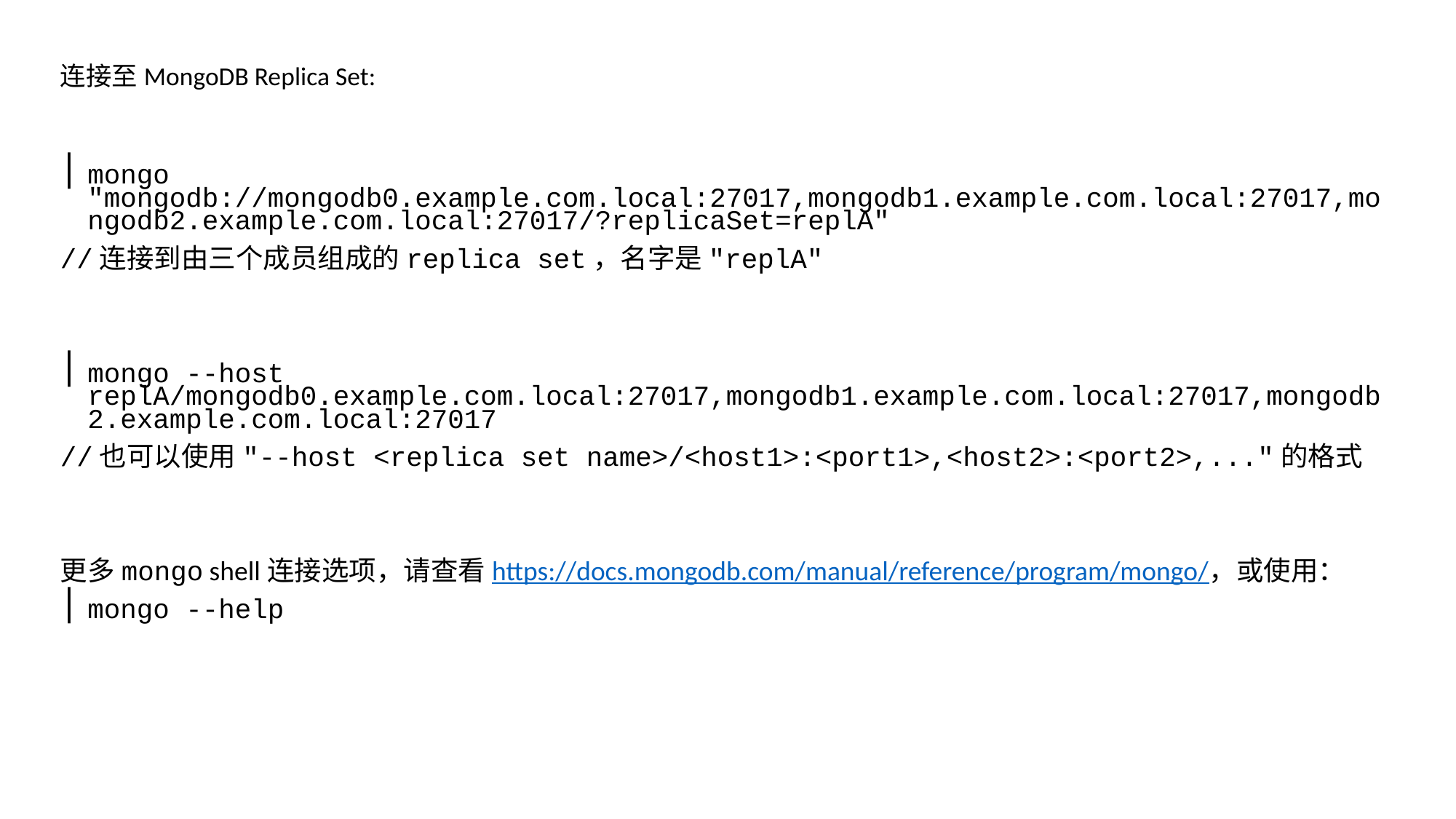

连接至MongoDB Replica Set:

mongo "mongodb://mongodb0.example.com.local:27017,mongodb1.example.com.local:27017,mongodb2.example.com.local:27017/?replicaSet=replA"
//连接到由三个成员组成的replica set，名字是"replA"

mongo --host replA/mongodb0.example.com.local:27017,mongodb1.example.com.local:27017,mongodb2.example.com.local:27017
//也可以使用"--host <replica set name>/<host1>:<port1>,<host2>:<port2>,..."的格式

更多mongo shell连接选项，请查看https://docs.mongodb.com/manual/reference/program/mongo/，或使用：
mongo --help